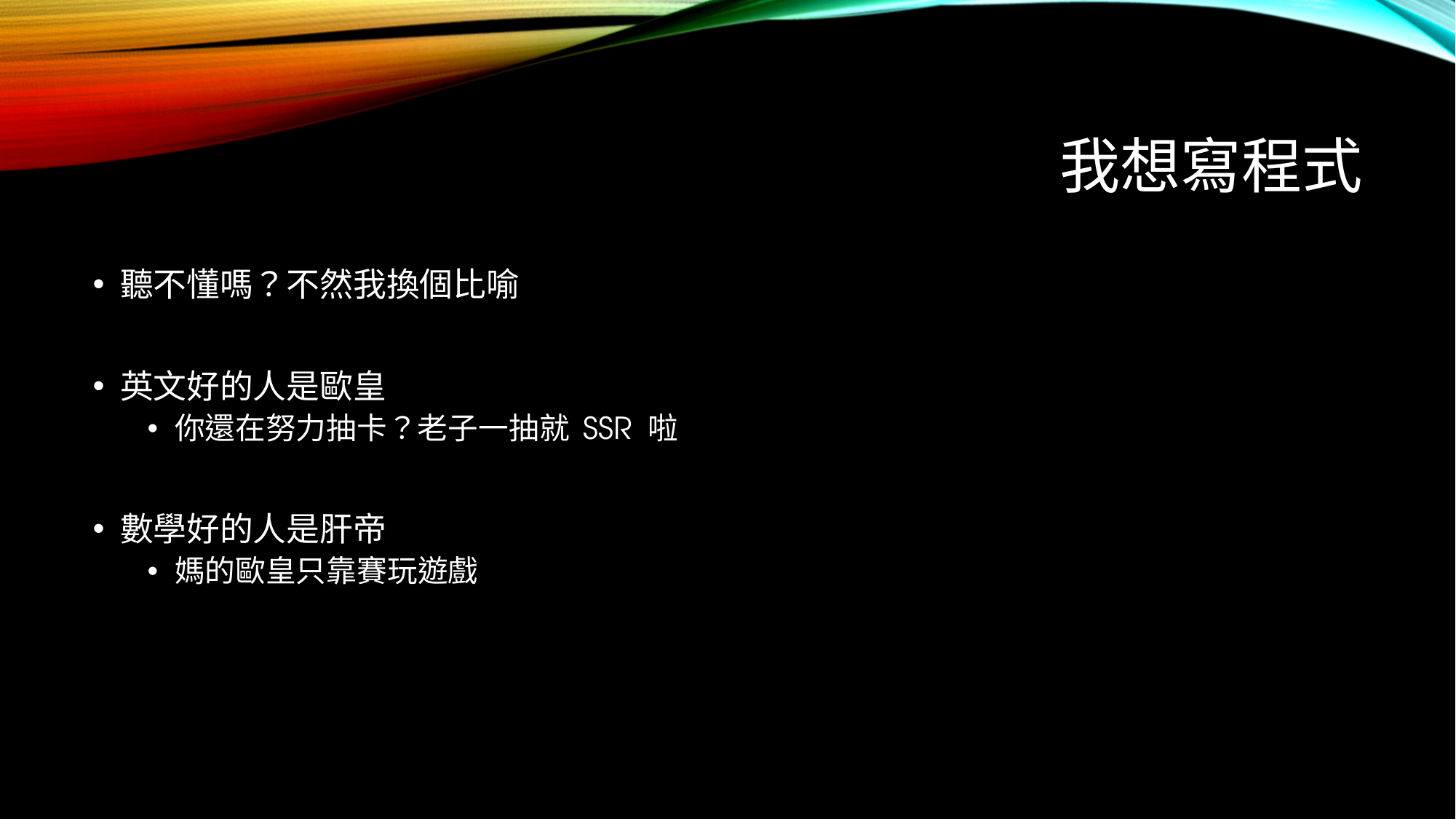

# 我想寫程式
聽不懂嗎？不然我換個比喻

英文好的人是歐皇
你還在努力抽卡？老子一抽就 SSR 啦

數學好的人是肝帝
媽的歐皇只靠賽玩遊戲